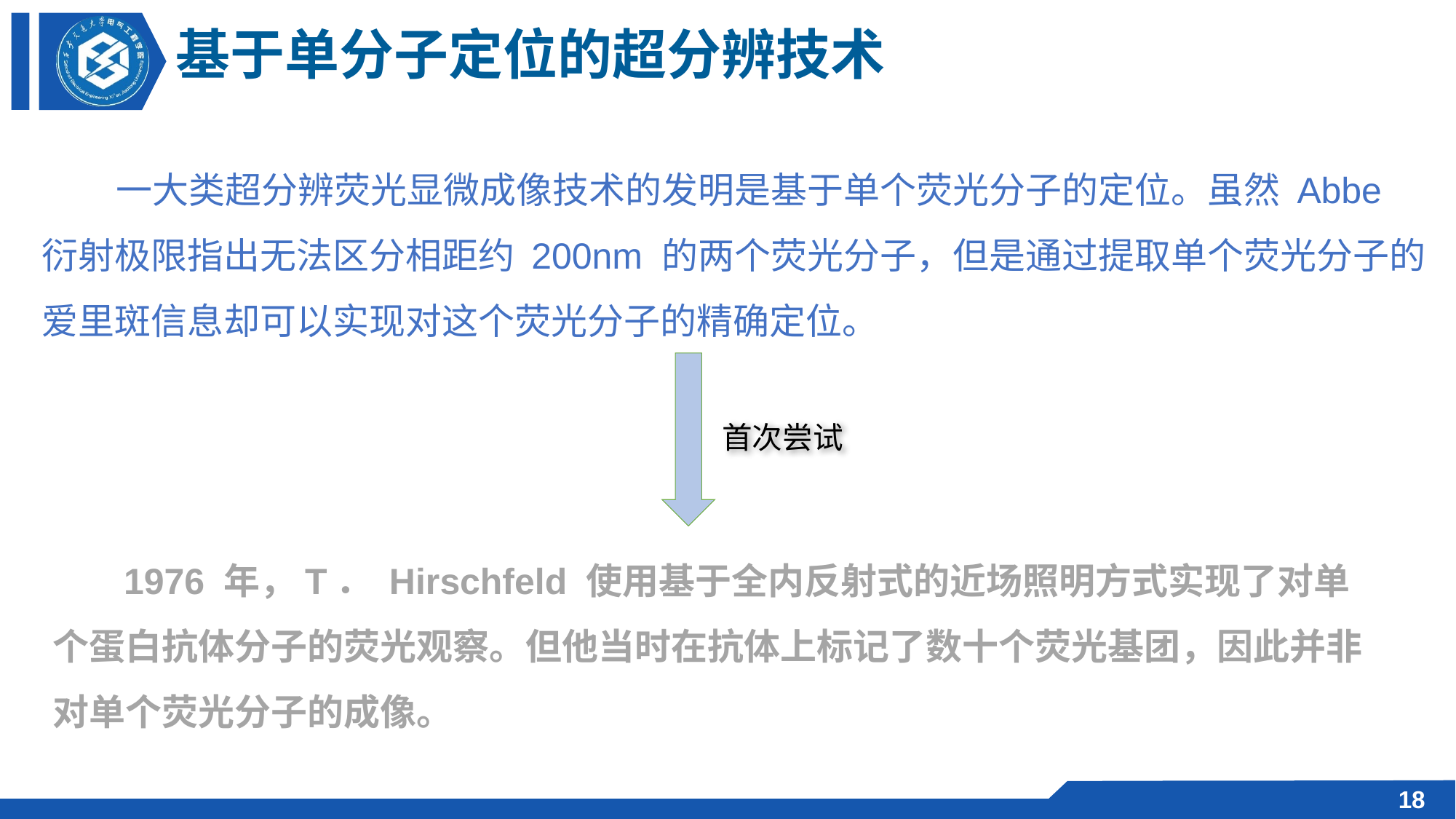

基于单分子定位的超分辨技术
        一大类超分辨荧光显微成像技术的发明是基于单个荧光分子的定位。虽然 Abbe 衍射极限指出无法区分相距约 200nm 的两个荧光分子，但是通过提取单个荧光分子的爱里斑信息却可以实现对这个荧光分子的精确定位。

首次尝试
       1976 年，T． Hirschfeld 使用基于全内反射式的近场照明方式实现了对单个蛋白抗体分子的荧光观察。但他当时在抗体上标记了数十个荧光基团，因此并非对单个荧光分子的成像。
18